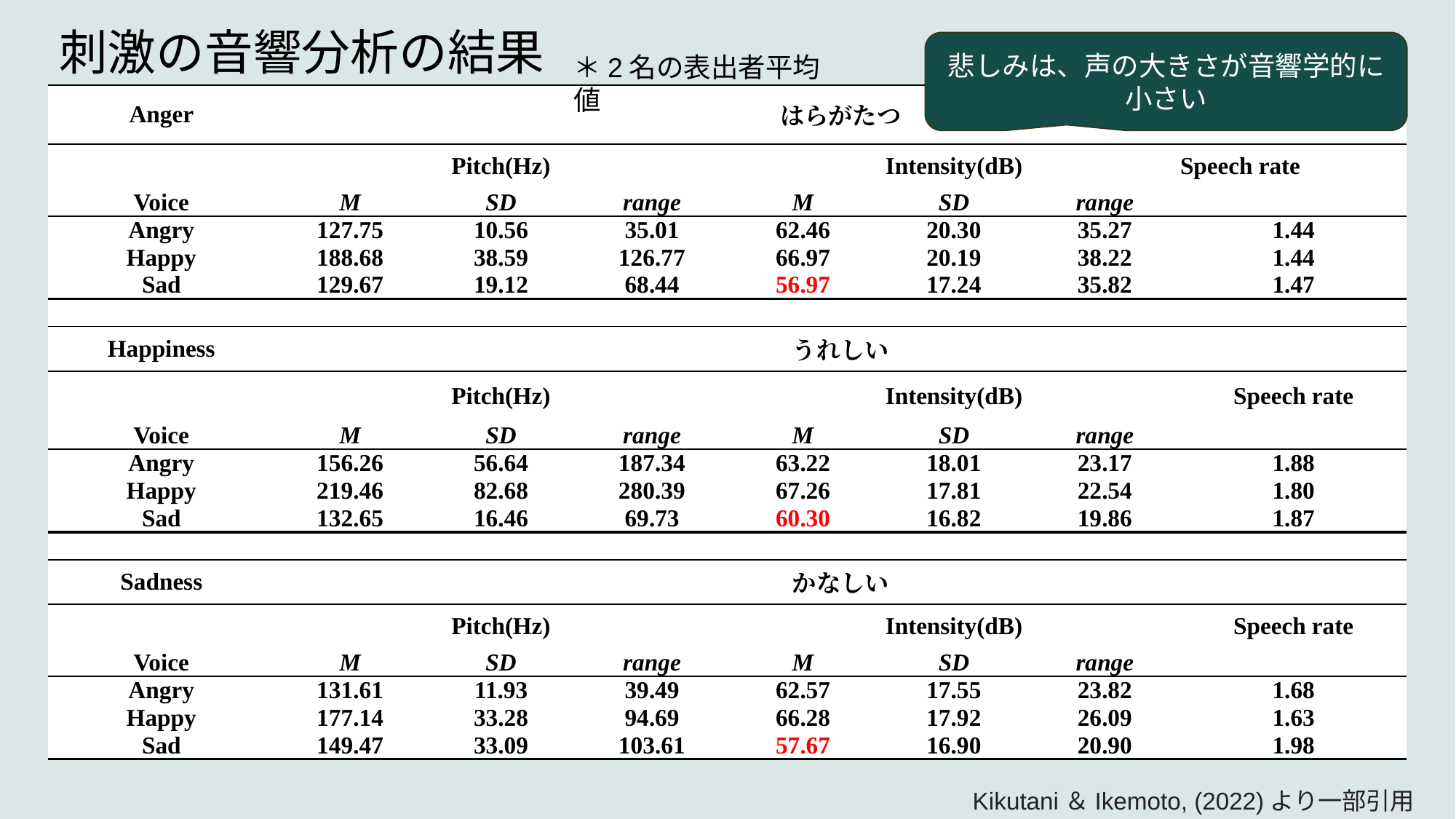

# 刺激の音響分析の結果
悲しみは、声の大きさが音響学的に小さい
＊2名の表出者平均値
| Anger | はらがたつ |  |  |  |  |  |  |
| --- | --- | --- | --- | --- | --- | --- | --- |
|  | Pitch(Hz) |  |  | Intensity(dB) |  |  | Speech rate |
| Voice | M | SD | range | M | SD | range |  |
| Angry | 127.75 | 10.56 | 35.01 | 62.46 | 20.30 | 35.27 | 1.44 |
| Happy | 188.68 | 38.59 | 126.77 | 66.97 | 20.19 | 38.22 | 1.44 |
| Sad | 129.67 | 19.12 | 68.44 | 56.97 | 17.24 | 35.82 | 1.47 |
|  |  |  |  |  |  |  |  |
| Happiness | うれしい |  |  |  |  |  |  |
|  | Pitch(Hz) |  |  | Intensity(dB) |  |  | Speech rate |
| Voice | M | SD | range | M | SD | range |  |
| Angry | 156.26 | 56.64 | 187.34 | 63.22 | 18.01 | 23.17 | 1.88 |
| Happy | 219.46 | 82.68 | 280.39 | 67.26 | 17.81 | 22.54 | 1.80 |
| Sad | 132.65 | 16.46 | 69.73 | 60.30 | 16.82 | 19.86 | 1.87 |
|  |  |  |  |  |  |  |  |
| Sadness | かなしい |  |  |  |  |  |  |
|  | Pitch(Hz) |  |  | Intensity(dB) |  |  | Speech rate |
| Voice | M | SD | range | M | SD | range |  |
| Angry | 131.61 | 11.93 | 39.49 | 62.57 | 17.55 | 23.82 | 1.68 |
| Happy | 177.14 | 33.28 | 94.69 | 66.28 | 17.92 | 26.09 | 1.63 |
| Sad | 149.47 | 33.09 | 103.61 | 57.67 | 16.90 | 20.90 | 1.98 |
Kikutani＆Ikemoto, (2022)より一部引用